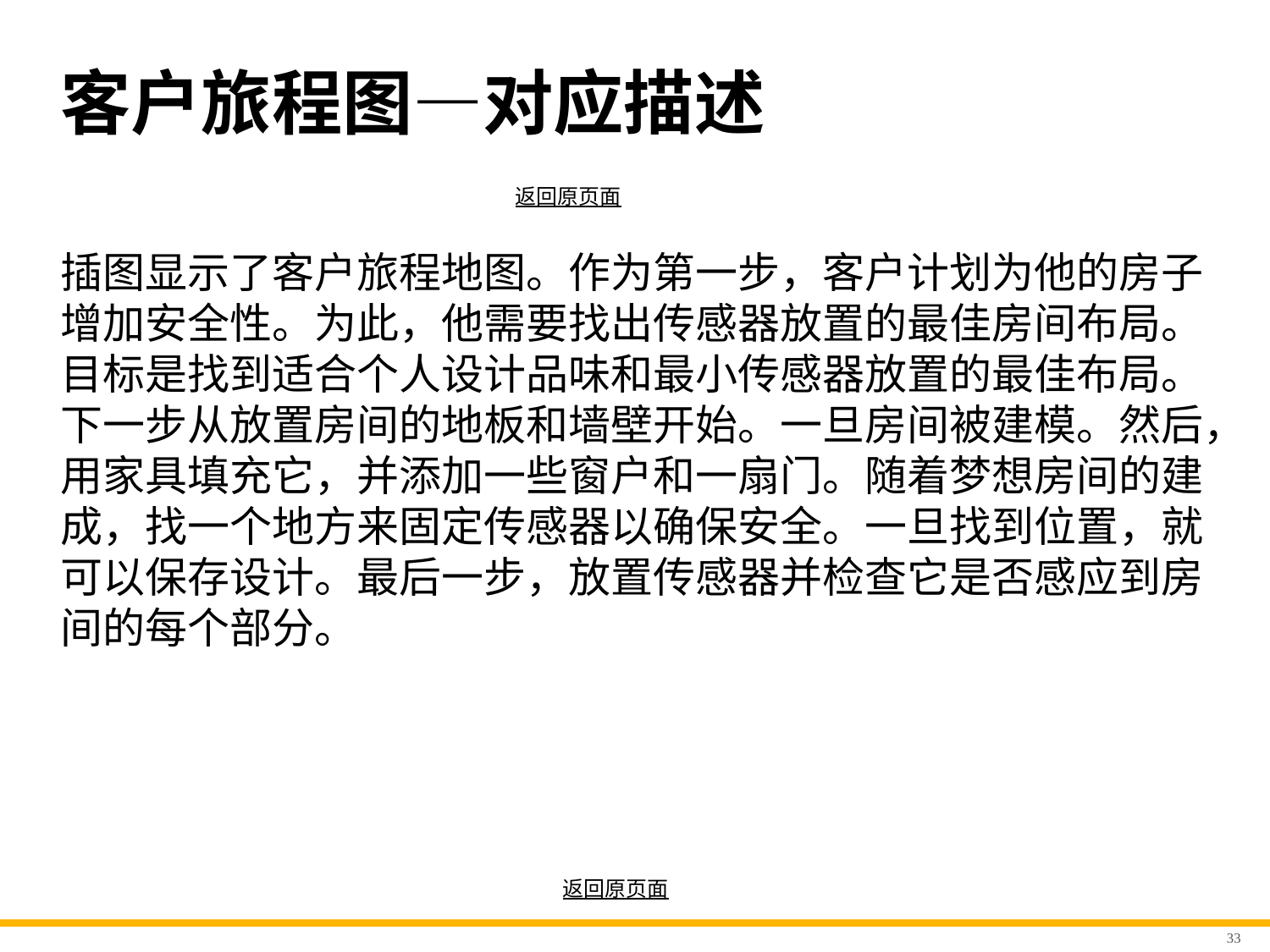

# 客户旅程图—对应描述
返回原页面
插图显示了客户旅程地图。作为第一步，客户计划为他的房子增加安全性。为此，他需要找出传感器放置的最佳房间布局。 目标是找到适合个人设计品味和最小传感器放置的最佳布局。 下一步从放置房间的地板和墙壁开始。一旦房间被建模。然后，用家具填充它，并添加一些窗户和一扇门。随着梦想房间的建成，找一个地方来固定传感器以确保安全。一旦找到位置，就可以保存设计。最后一步，放置传感器并检查它是否感应到房间的每个部分。
返回原页面
33